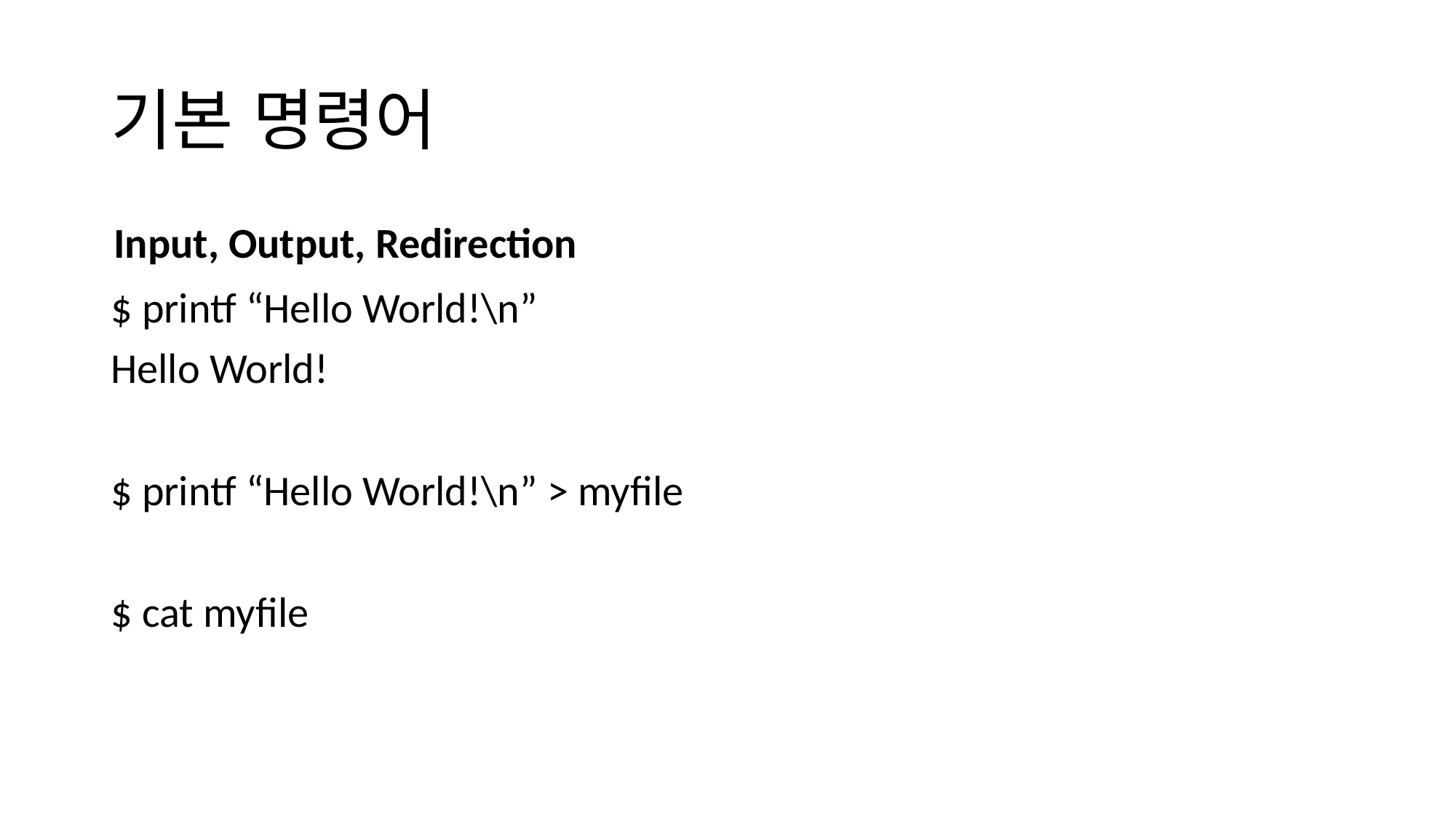

# 기본 명령어
Input, Output, Redirection
$ printf “Hello World!\n”
Hello World!

$ printf “Hello World!\n” > myfile

$ cat myfile